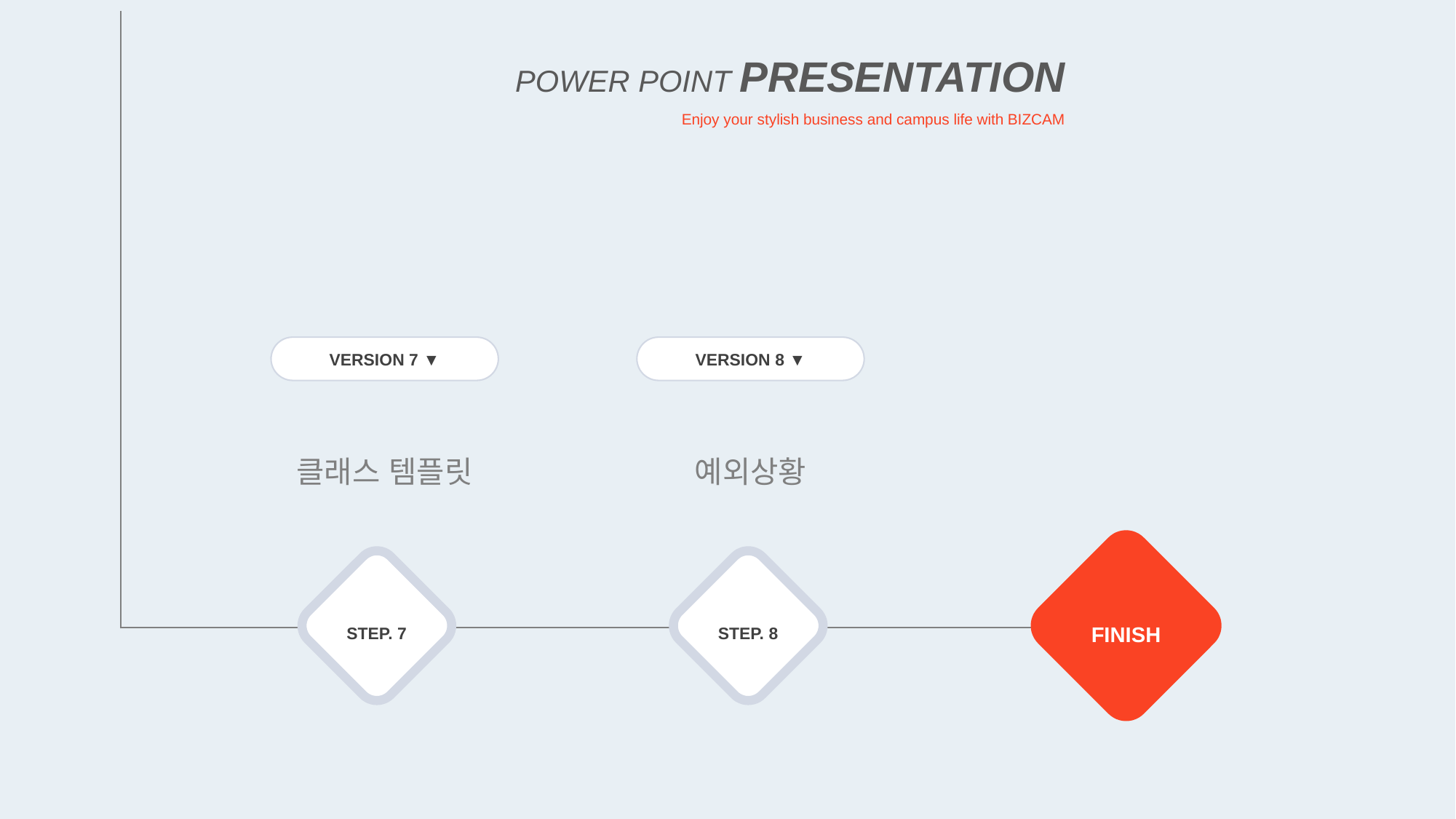

POWER POINT PRESENTATION
Enjoy your stylish business and campus life with BIZCAM
VERSION 8 ▼
예외상황
VERSION 7 ▼
클래스 템플릿

FINISH
STEP. 7
STEP. 8